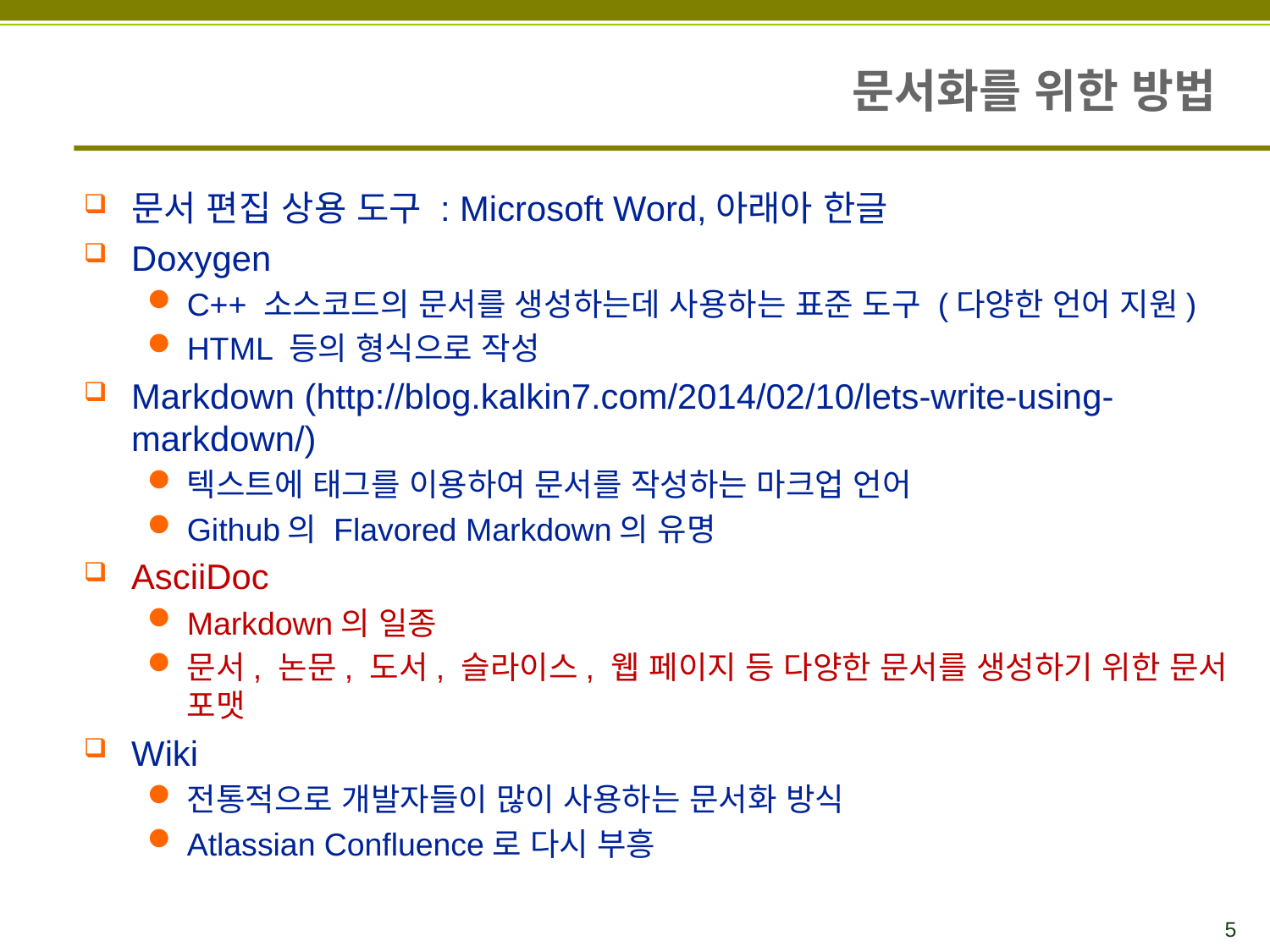

# 문서화를 위한 방법
문서 편집 상용 도구 : Microsoft Word,아래아 한글
Doxygen
C++ 소스코드의 문서를 생성하는데 사용하는 표준 도구 (다양한 언어 지원)
HTML 등의 형식으로 작성
Markdown (http://blog.kalkin7.com/2014/02/10/lets-write-using-markdown/)
텍스트에 태그를 이용하여 문서를 작성하는 마크업 언어
Github의 Flavored Markdown의 유명
AsciiDoc
Markdown의 일종
문서, 논문, 도서, 슬라이스, 웹 페이지 등 다양한 문서를 생성하기 위한 문서 포맷
Wiki
전통적으로 개발자들이 많이 사용하는 문서화 방식
Atlassian Confluence로 다시 부흥
 5